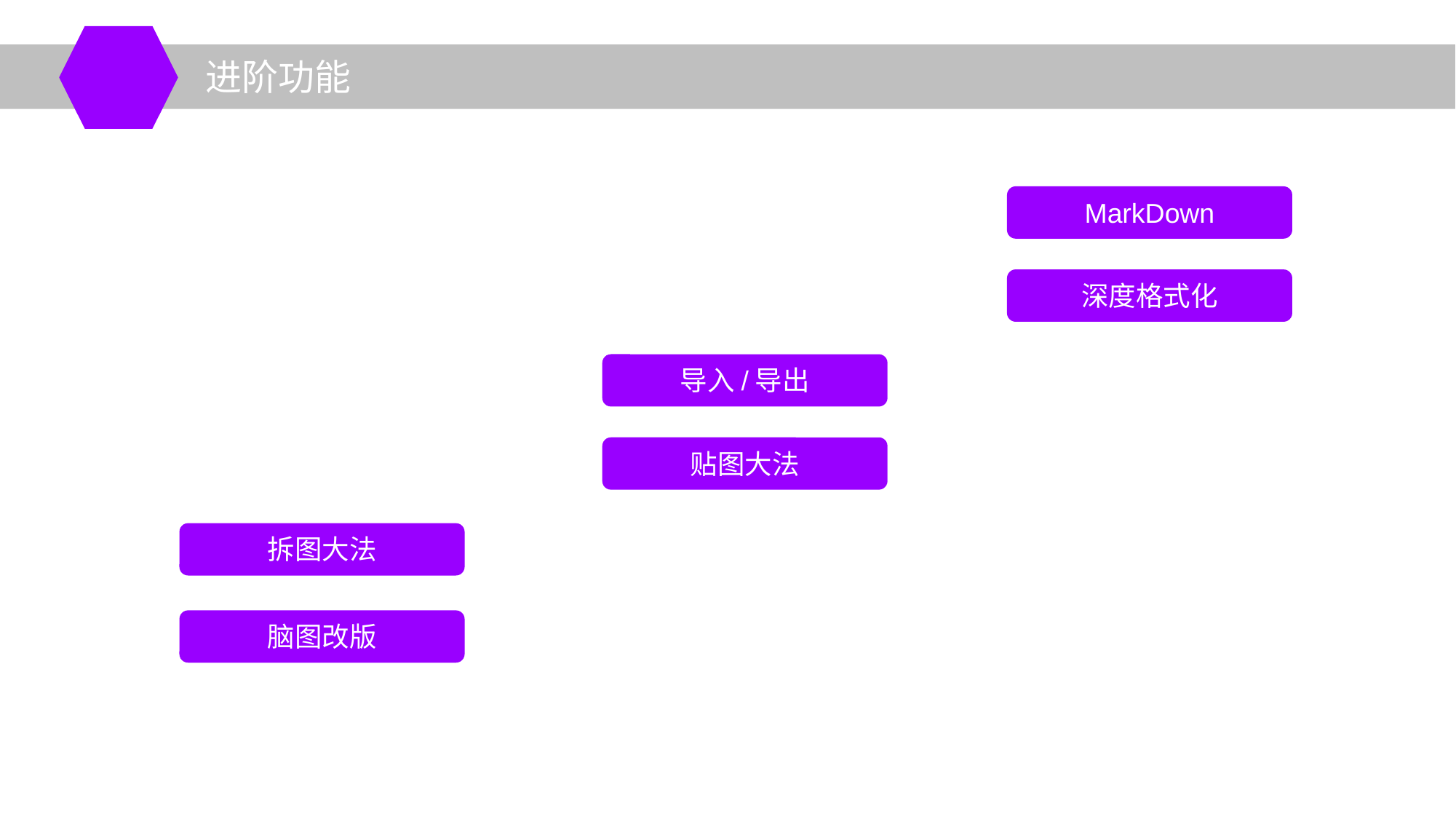

进阶功能

MarkDown

深度格式化

导入/导出

贴图大法

拆图大法

脑图改版